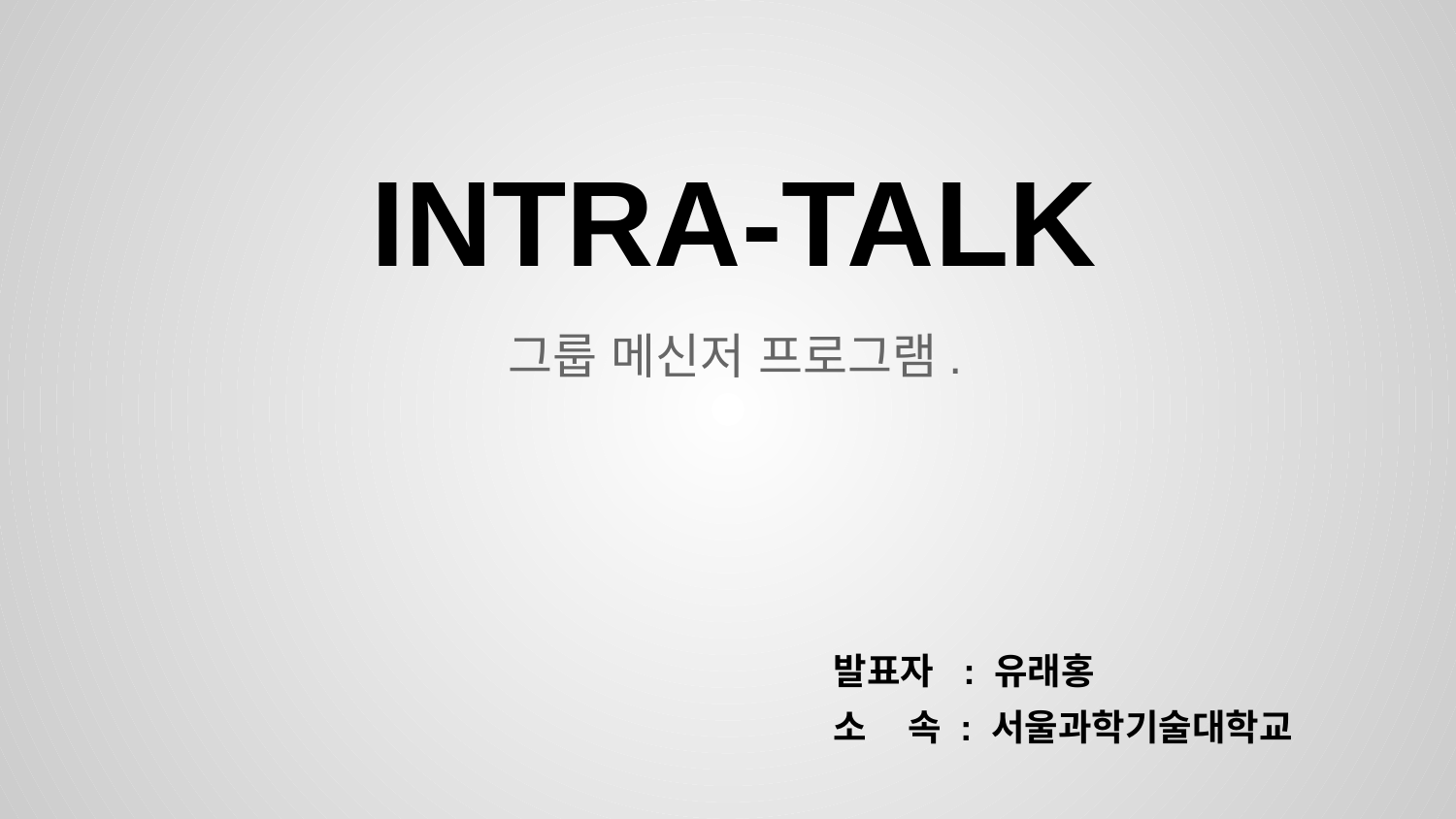

# INTRA-TALK
그룹 메신저 프로그램.
발표자  : 유래홍
소    속 : 서울과학기술대학교